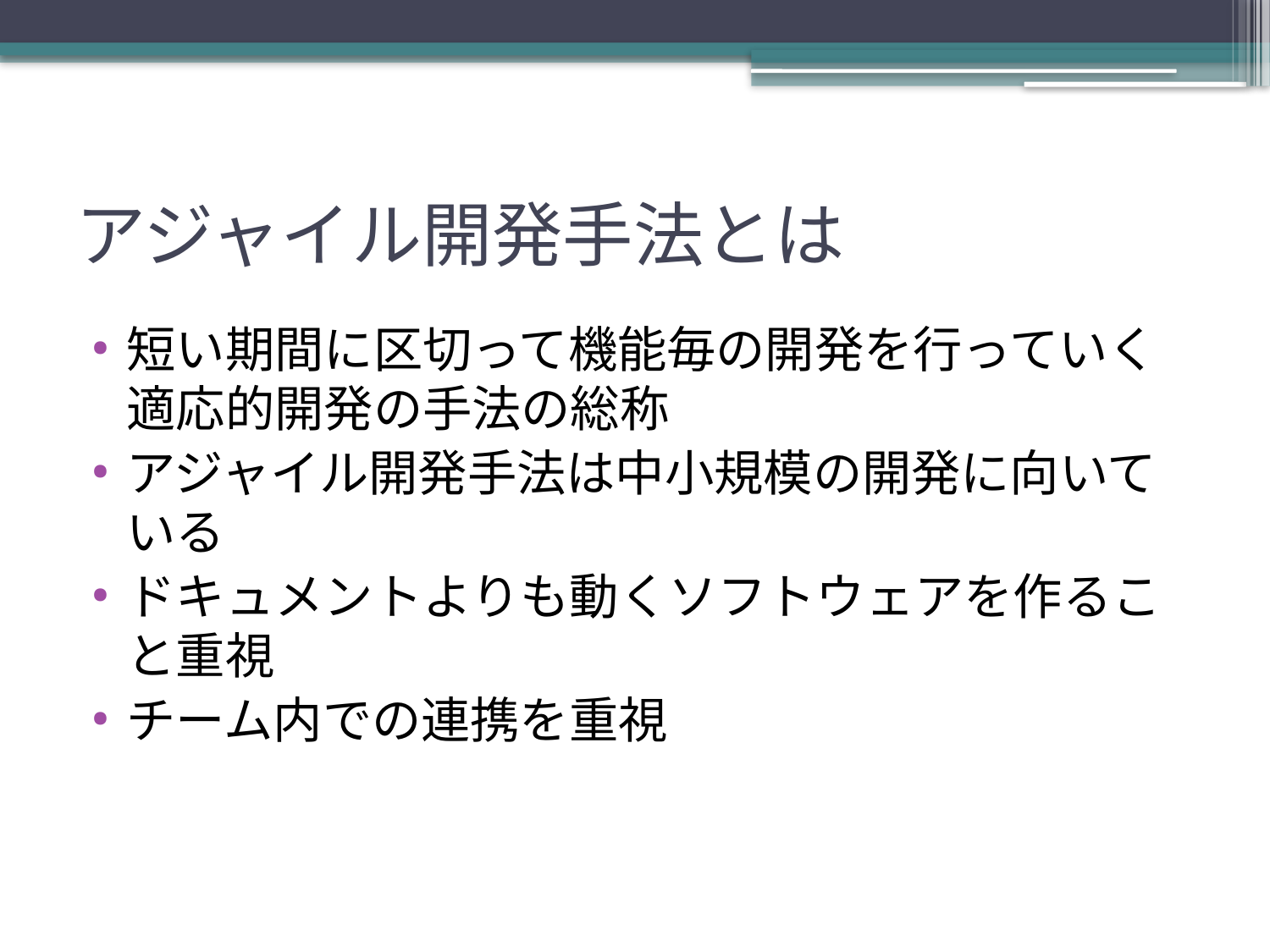

# アジャイル開発手法とは
短い期間に区切って機能毎の開発を行っていく適応的開発の手法の総称
アジャイル開発手法は中小規模の開発に向いている
ドキュメントよりも動くソフトウェアを作ること重視
チーム内での連携を重視